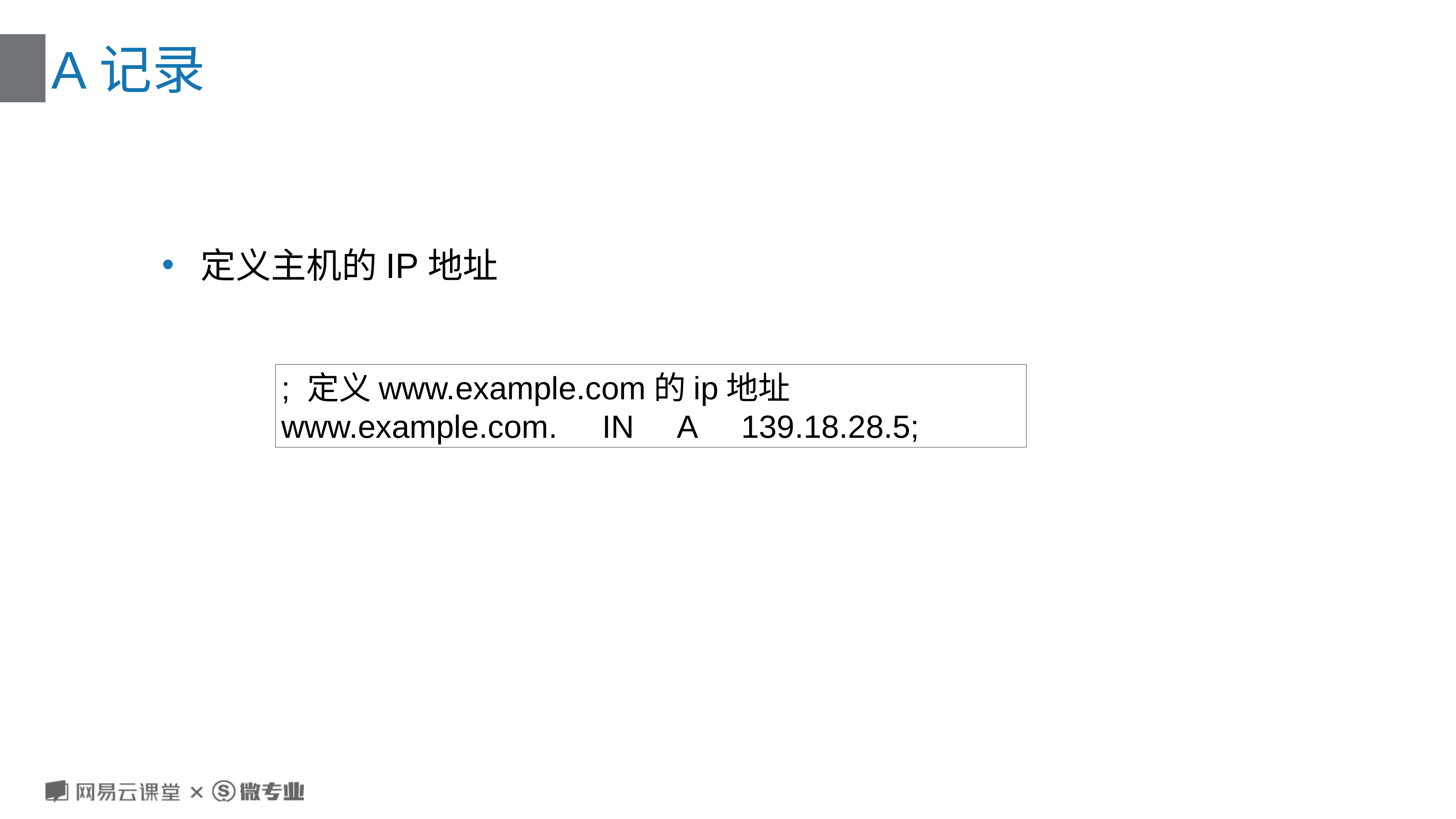

# A记录
定义主机的IP地址
; 定义www.example.com的ip地址
www.example.com.     IN     A     139.18.28.5;